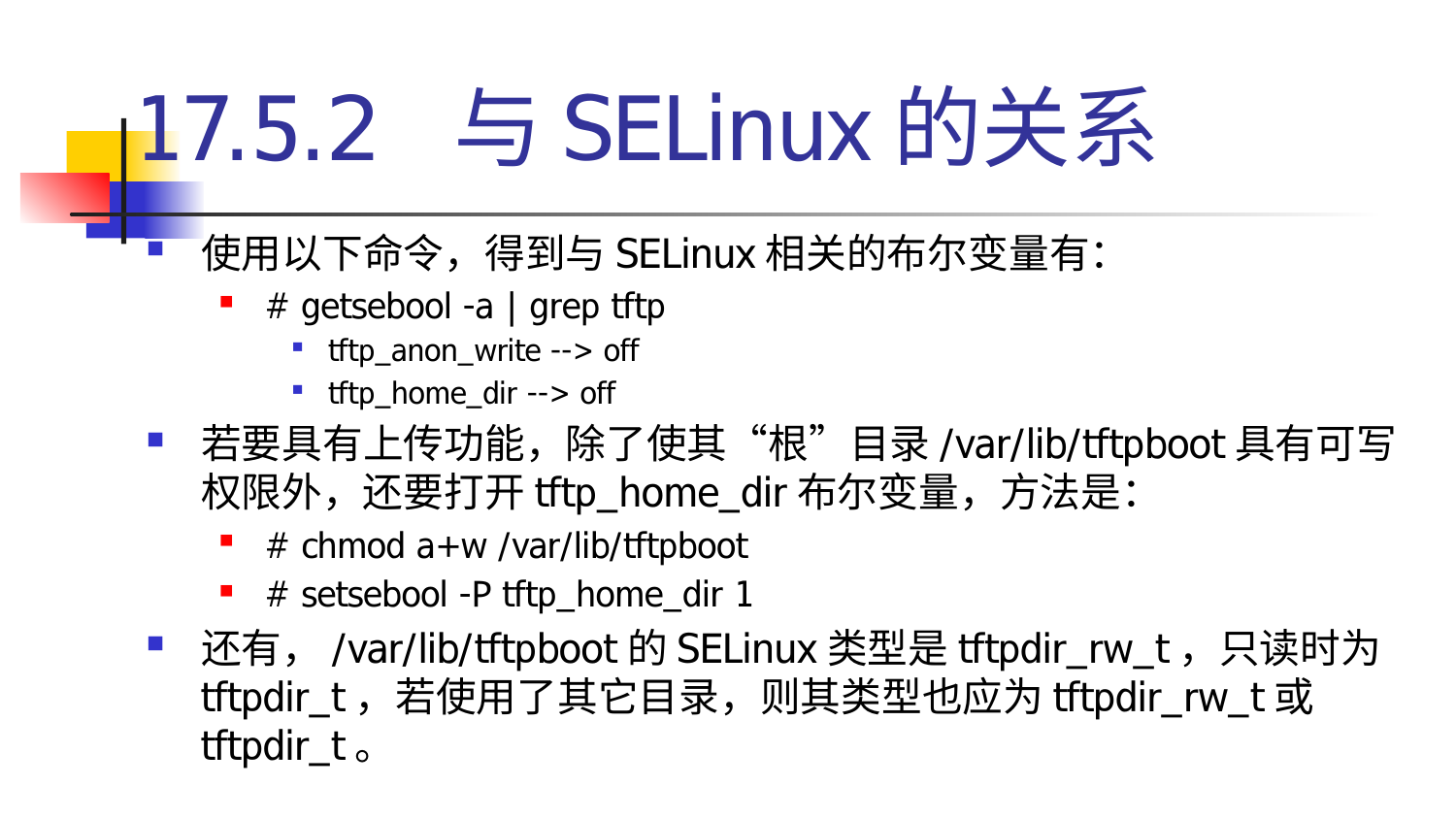

# 17.5.2  与SELinux的关系
使用以下命令，得到与SELinux相关的布尔变量有：
# getsebool -a | grep tftp
tftp_anon_write --> off
tftp_home_dir --> off
若要具有上传功能，除了使其“根”目录/var/lib/tftpboot具有可写权限外，还要打开tftp_home_dir布尔变量，方法是：
# chmod a+w /var/lib/tftpboot
# setsebool -P tftp_home_dir 1
还有，/var/lib/tftpboot的SELinux类型是tftpdir_rw_t，只读时为tftpdir_t，若使用了其它目录，则其类型也应为tftpdir_rw_t或tftpdir_t。